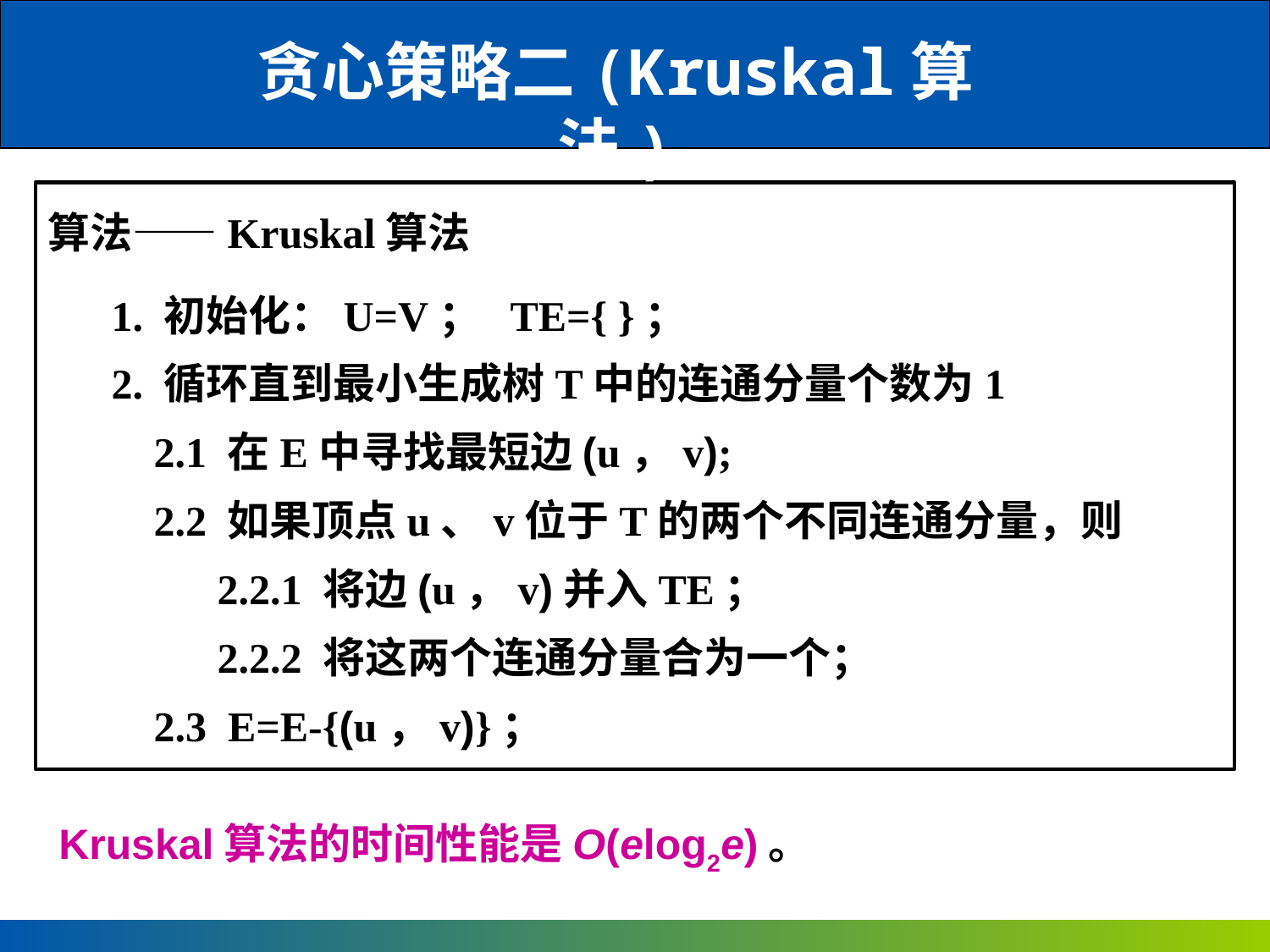

贪心策略二(Kruskal算法)
算法——Kruskal算法
      1. 初始化：U=V；  TE={ }；
      2. 循环直到最小生成树T中的连通分量个数为1
          2.1 在E中寻找最短边(u，v);
          2.2 如果顶点u、v位于T的两个不同连通分量，则
                2.2.1 将边(u，v)并入TE；
                2.2.2 将这两个连通分量合为一个；
          2.3  E=E-{(u，v)}；
Kruskal算法的时间性能是O(elog2e)。